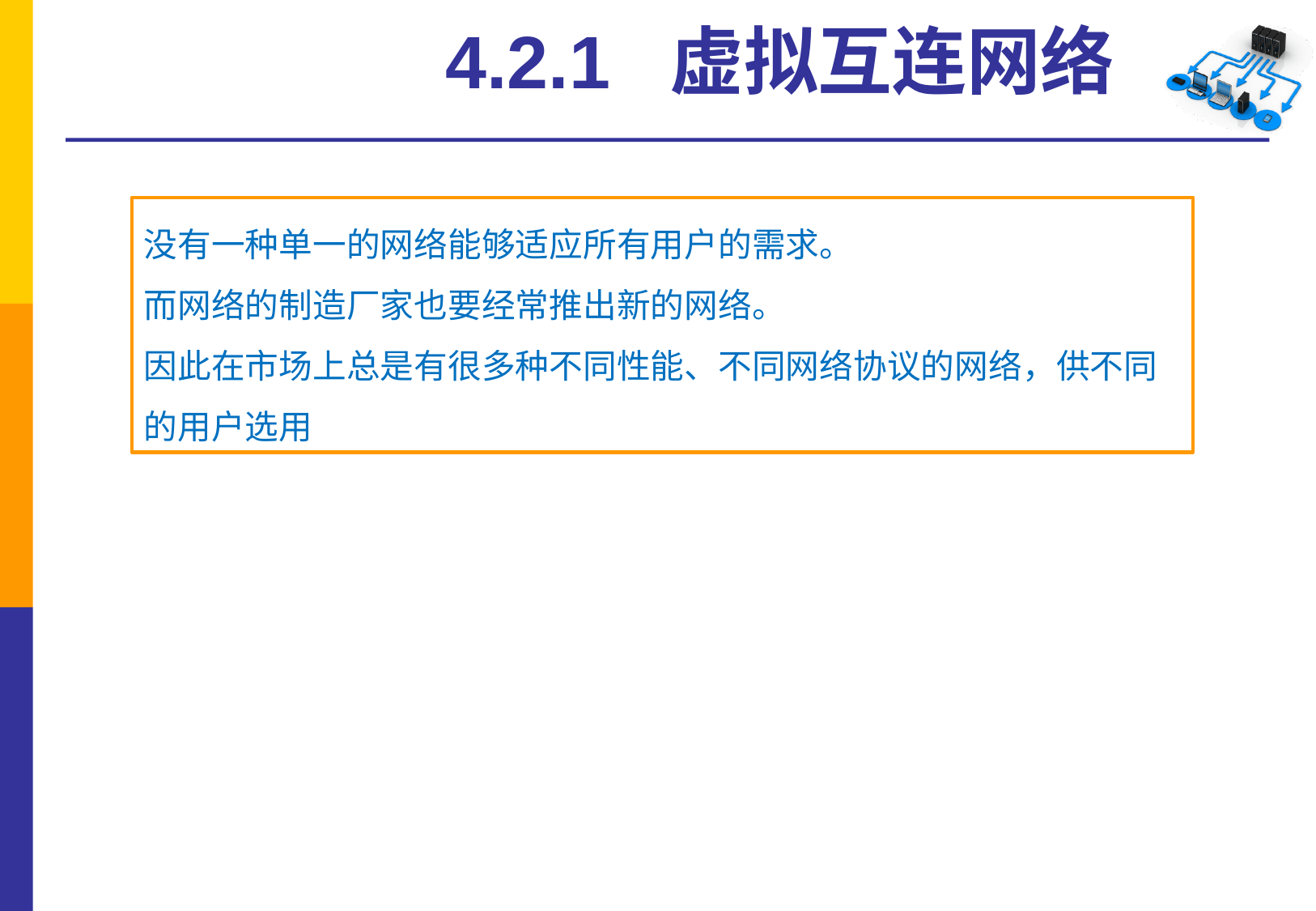

# 4.2.1  虚拟互连网络
没有一种单一的网络能够适应所有用户的需求。
而网络的制造厂家也要经常推出新的网络。
因此在市场上总是有很多种不同性能、不同网络协议的网络，供不同的用户选用